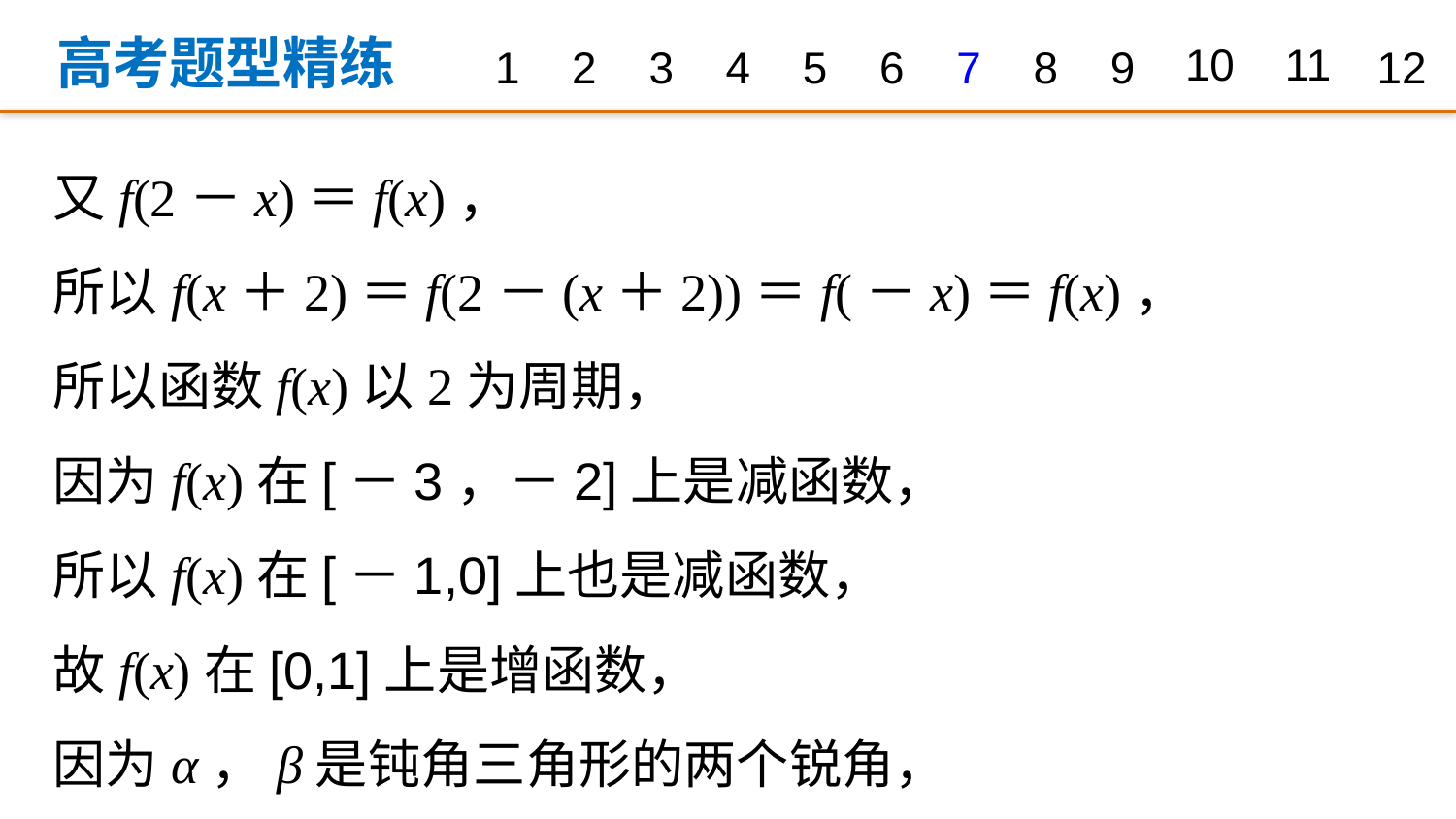

高考题型精练
1
2
3
4
5
6
7
8
9
10
11
12
又f(2－x)＝f(x)，
所以f(x＋2)＝f(2－(x＋2))＝f(－x)＝f(x)，
所以函数f(x)以2为周期，
因为f(x)在[－3，－2]上是减函数，
所以f(x)在[－1,0]上也是减函数，
故f(x)在[0,1]上是增函数，
因为α，β是钝角三角形的两个锐角，